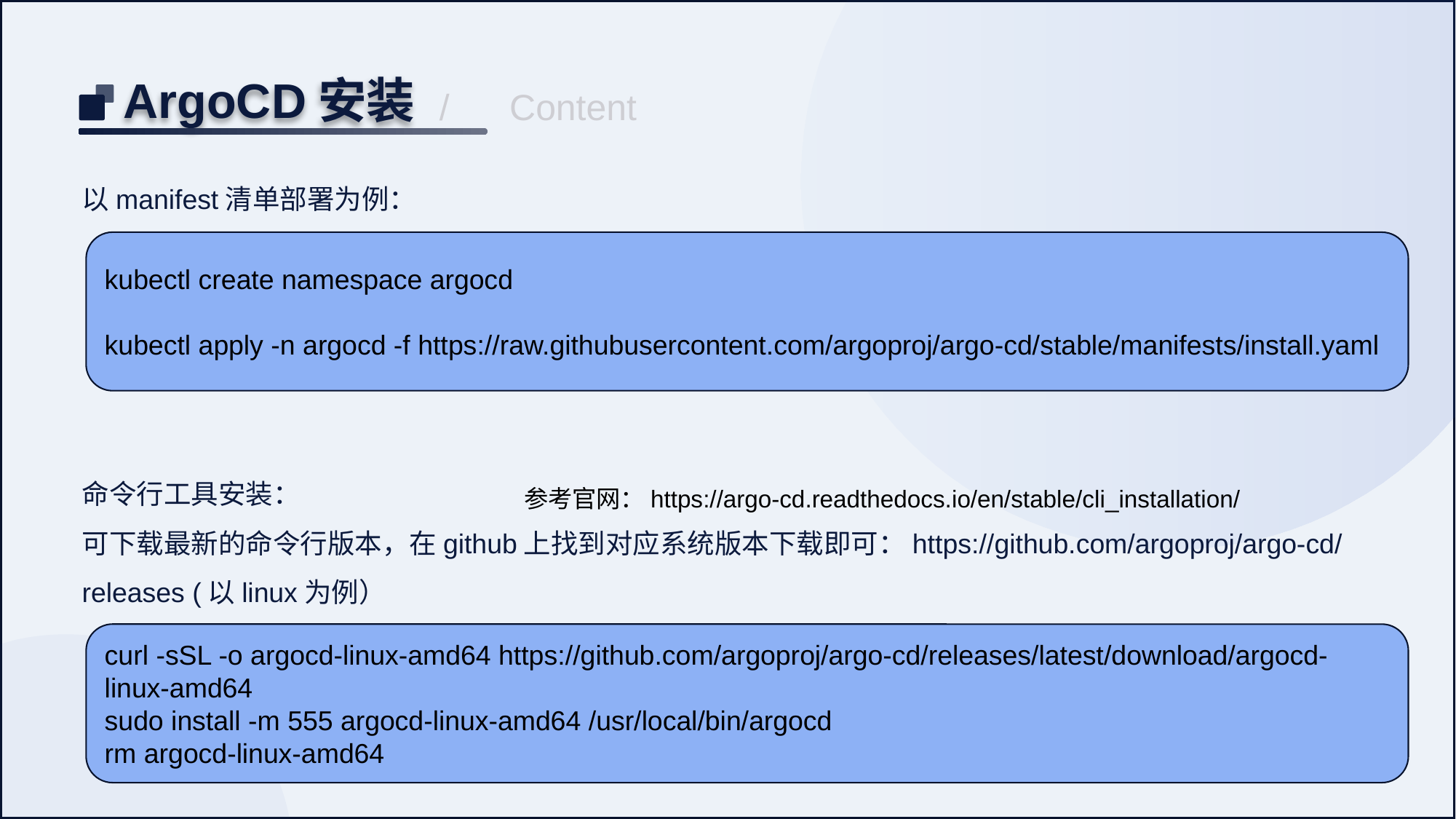

ArgoCD安装
/
Content

以manifest清单部署为例：

命令行工具安装：
可下载最新的命令行版本，在github上找到对应系统版本下载即可：https://github.com/argoproj/argo-cd/releases (以linux为例）

kubectl create namespace argocd

kubectl apply -n argocd -f https://raw.githubusercontent.com/argoproj/argo-cd/stable/manifests/install.yaml
参考官网：https://argo-cd.readthedocs.io/en/stable/cli_installation/
curl -sSL -o argocd-linux-amd64 https://github.com/argoproj/argo-cd/releases/latest/download/argocd-linux-amd64
sudo install -m 555 argocd-linux-amd64 /usr/local/bin/argocd
rm argocd-linux-amd64